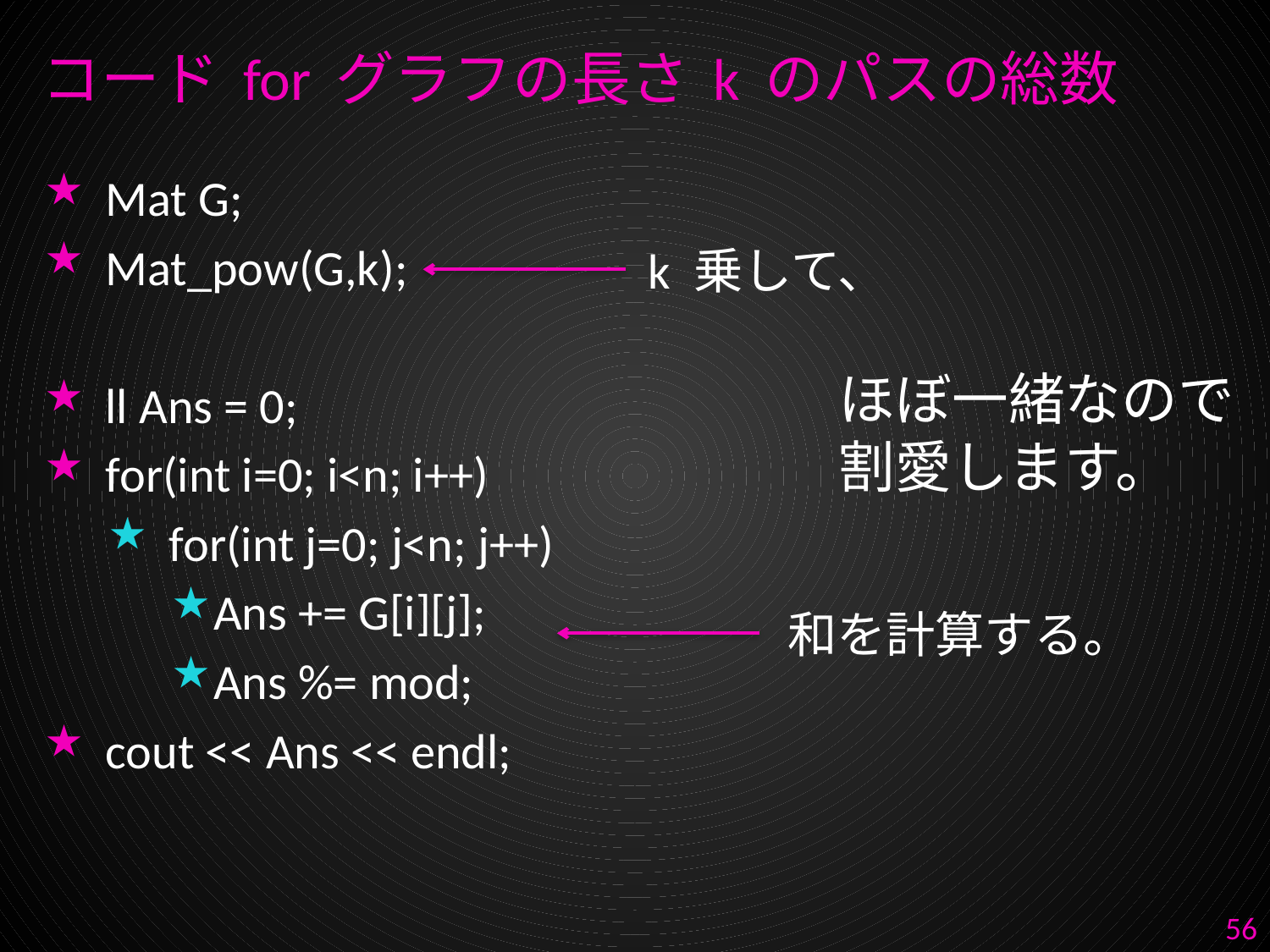

# コード for グラフの長さ k のパスの総数
Mat G;
Mat_pow(G,k);

ll Ans = 0;
for(int i=0; i<n; i++)
for(int j=0; j<n; j++)
Ans += G[i][j];
Ans %= mod;
cout << Ans << endl;

k 乗して、
ほぼ一緒なので
割愛します。
和を計算する。
56